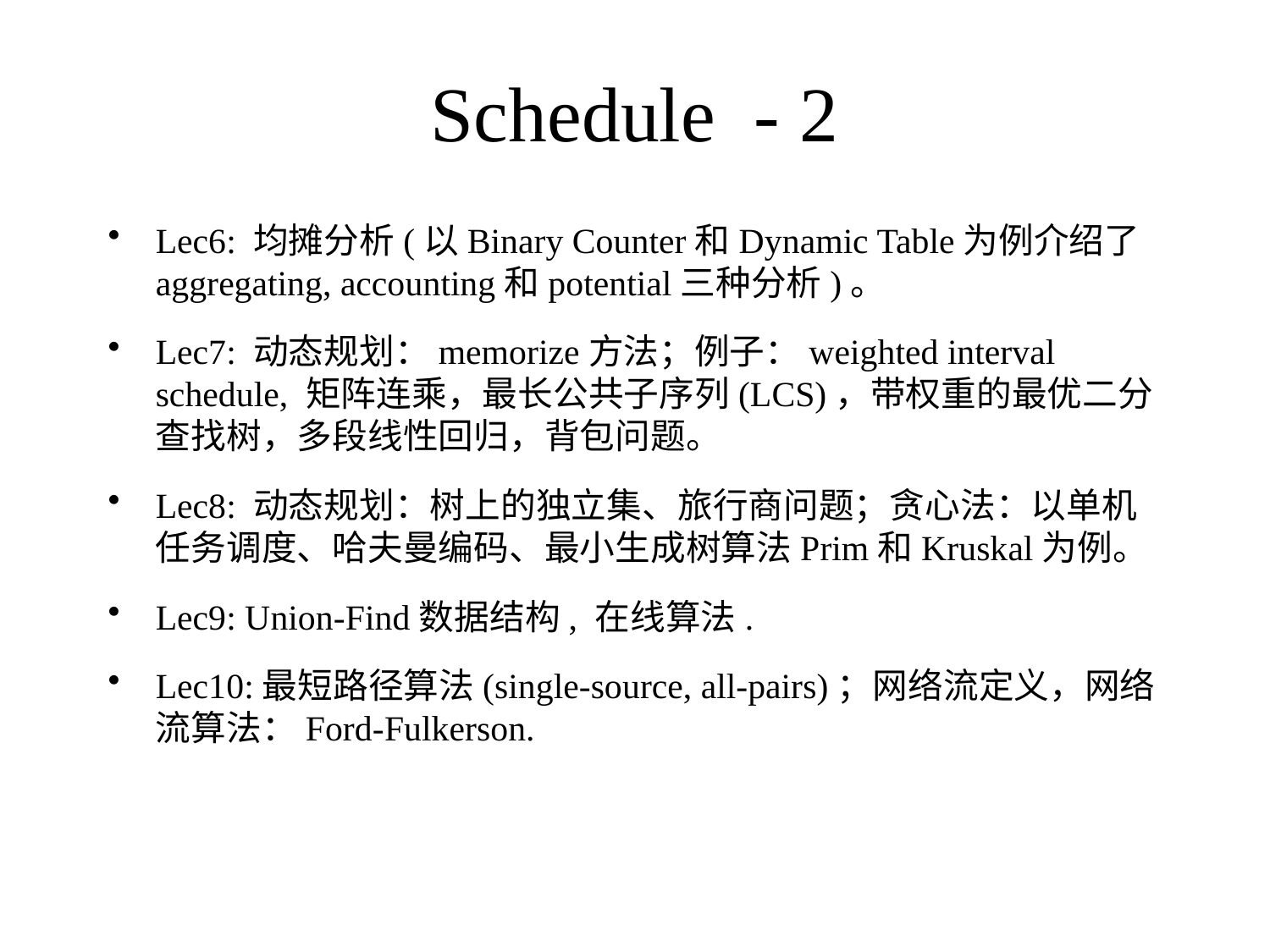

# Schedule  - 2
Lec6: 均摊分析(以Binary Counter和Dynamic Table为例介绍了aggregating, accounting和potential三种分析)。

Lec7: 动态规划：memorize方法；例子：weighted interval schedule, 矩阵连乘，最长公共子序列(LCS)，带权重的最优二分查找树，多段线性回归，背包问题。

Lec8: 动态规划：树上的独立集、旅行商问题；贪心法：以单机任务调度、哈夫曼编码、最小生成树算法Prim和Kruskal为例。

Lec9: Union-Find数据结构, 在线算法.

Lec10:最短路径算法(single-source, all-pairs)；网络流定义，网络流算法：Ford-Fulkerson.

5